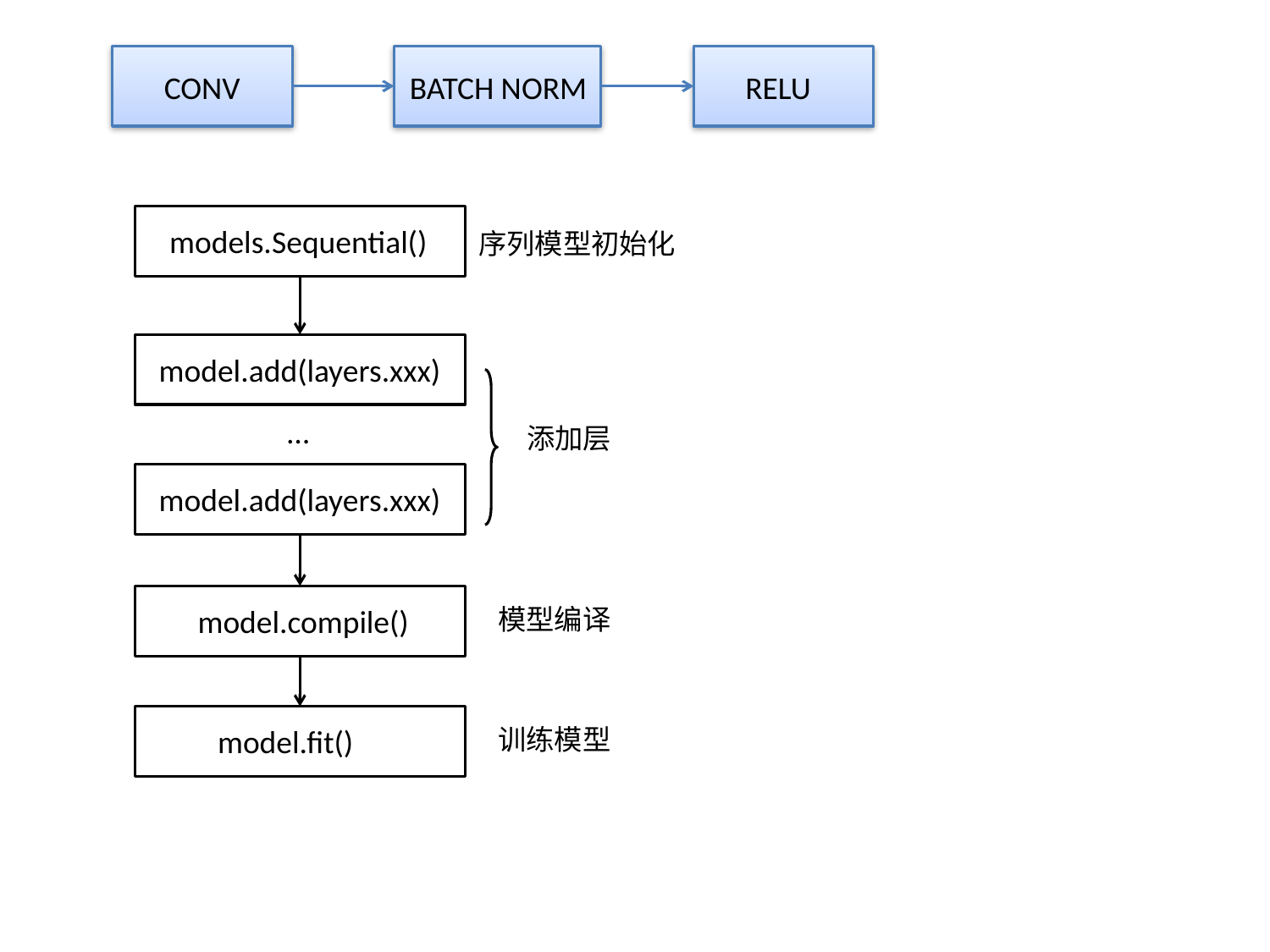

CONV
BATCH NORM
RELU

models.Sequential()
序列模型初始化

model.add(layers.xxx)

…
添加层

model.add(layers.xxx)

model.compile()
模型编译

model.fit()
训练模型